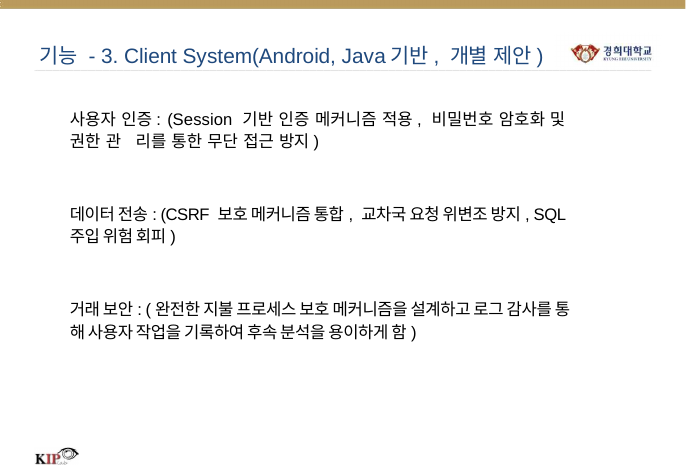

# 기능 - 3. Client System(Android, Java기반, 개별 제안)
사용자 인증: (Session 기반 인증 메커니즘 적용, 비밀번호 암호화 및 권한 관 리를 통한 무단 접근 방지)

데이터 전송: (CSRF 보호 메커니즘 통합, 교차국 요청 위변조 방지, SQL 주입 위험 회피)

거래 보안: (완전한 지불 프로세스 보호 메커니즘을 설계하고 로그 감사를 통 해 사용자 작업을 기록하여 후속 분석을 용이하게 함)